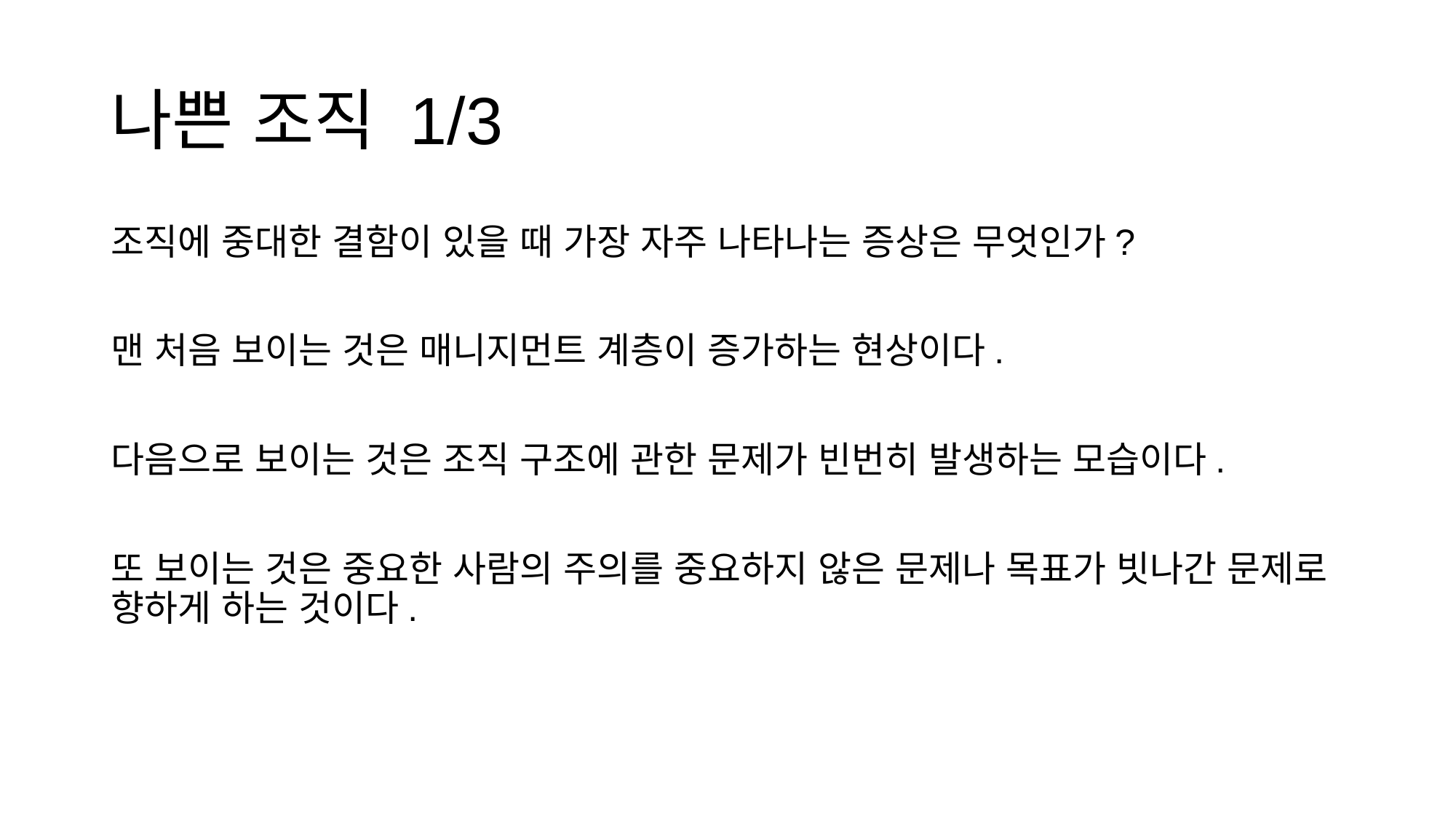

# 나쁜 조직 1/3
조직에 중대한 결함이 있을 때 가장 자주 나타나는 증상은 무엇인가?

맨 처음 보이는 것은 매니지먼트 계층이 증가하는 현상이다.

다음으로 보이는 것은 조직 구조에 관한 문제가 빈번히 발생하는 모습이다.

또 보이는 것은 중요한 사람의 주의를 중요하지 않은 문제나 목표가 빗나간 문제로 향하게 하는 것이다.